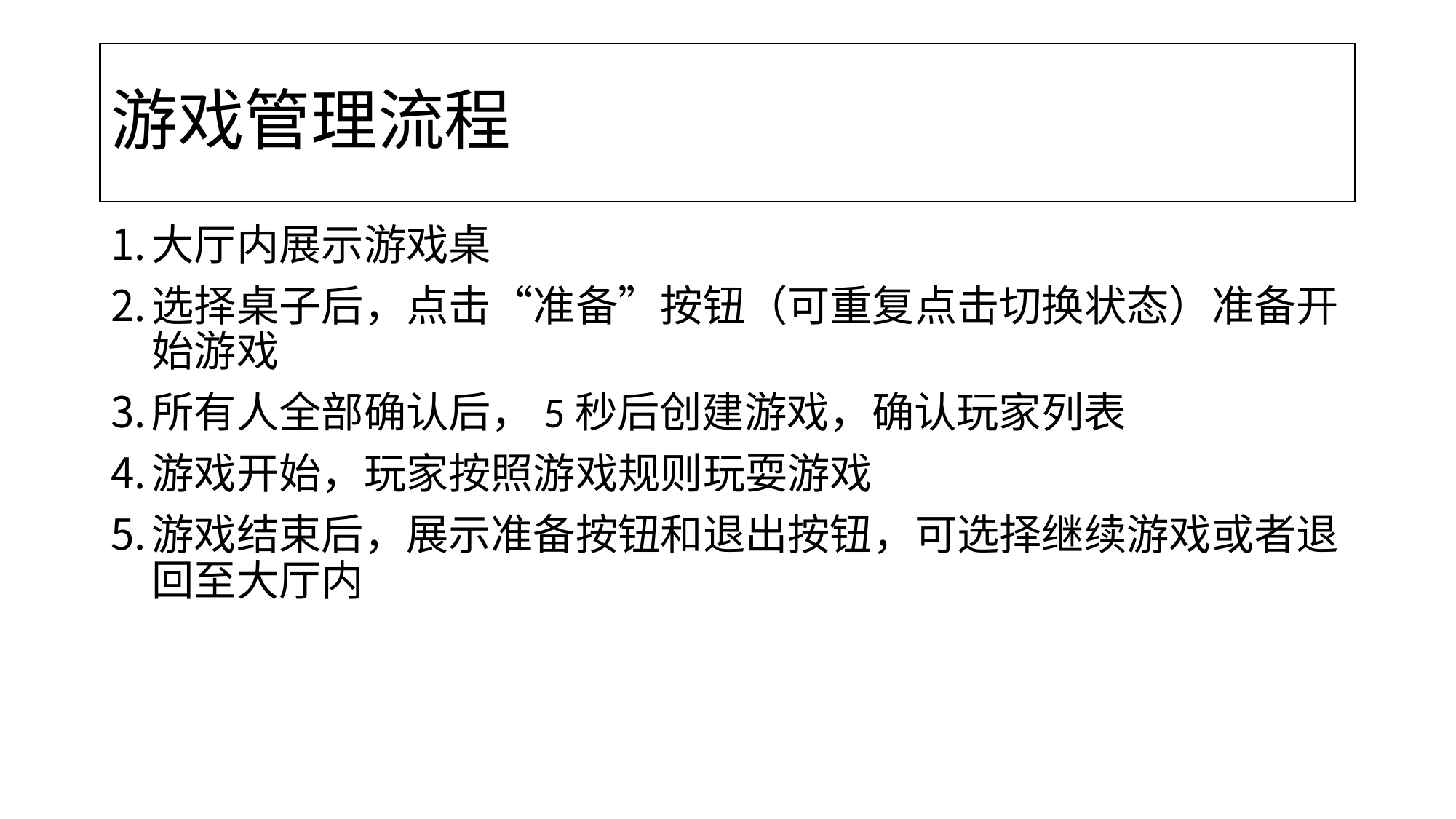

# 游戏管理流程
大厅内展示游戏桌
选择桌子后，点击“准备”按钮（可重复点击切换状态）准备开始游戏
所有人全部确认后，5秒后创建游戏，确认玩家列表
游戏开始，玩家按照游戏规则玩耍游戏
游戏结束后，展示准备按钮和退出按钮，可选择继续游戏或者退回至大厅内